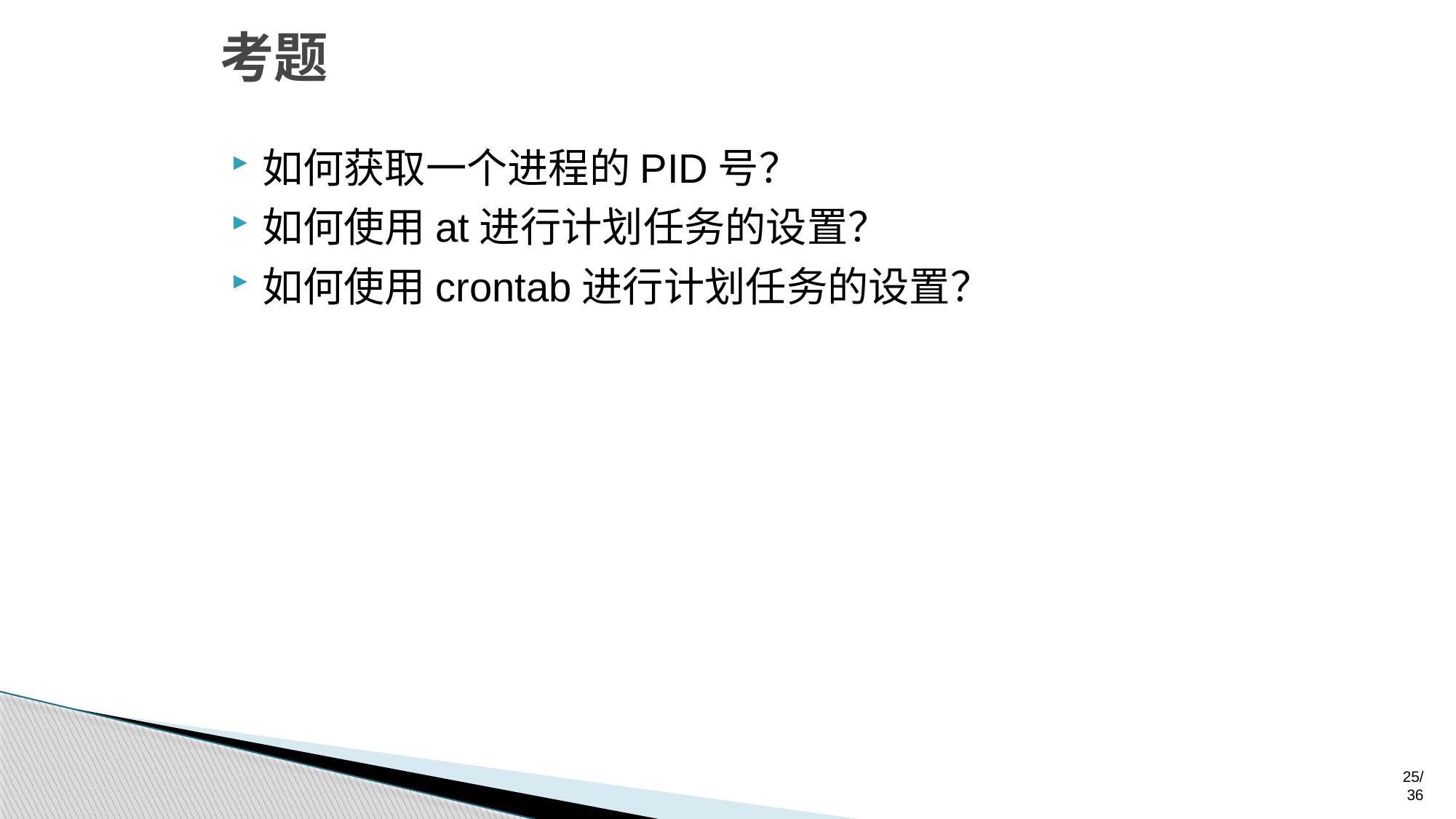

# 考题
如何获取一个进程的PID号？
如何使用at进行计划任务的设置？
如何使用crontab进行计划任务的设置？
25/36